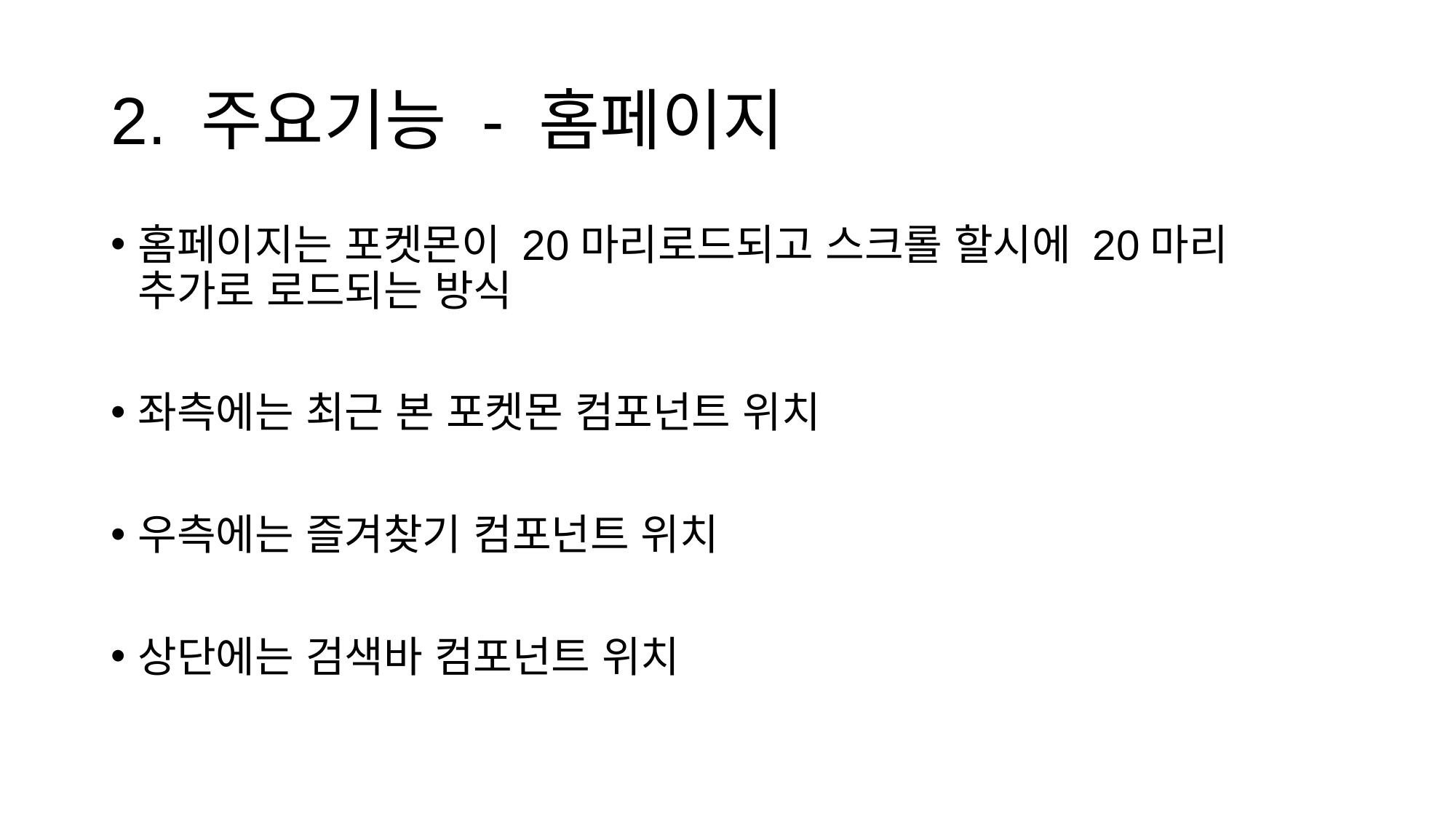

# 2. 주요기능 - 홈페이지
홈페이지는 포켓몬이 20마리로드되고 스크롤 할시에 20마리 추가로 로드되는 방식

좌측에는 최근 본 포켓몬 컴포넌트 위치

우측에는 즐겨찾기 컴포넌트 위치

상단에는 검색바 컴포넌트 위치